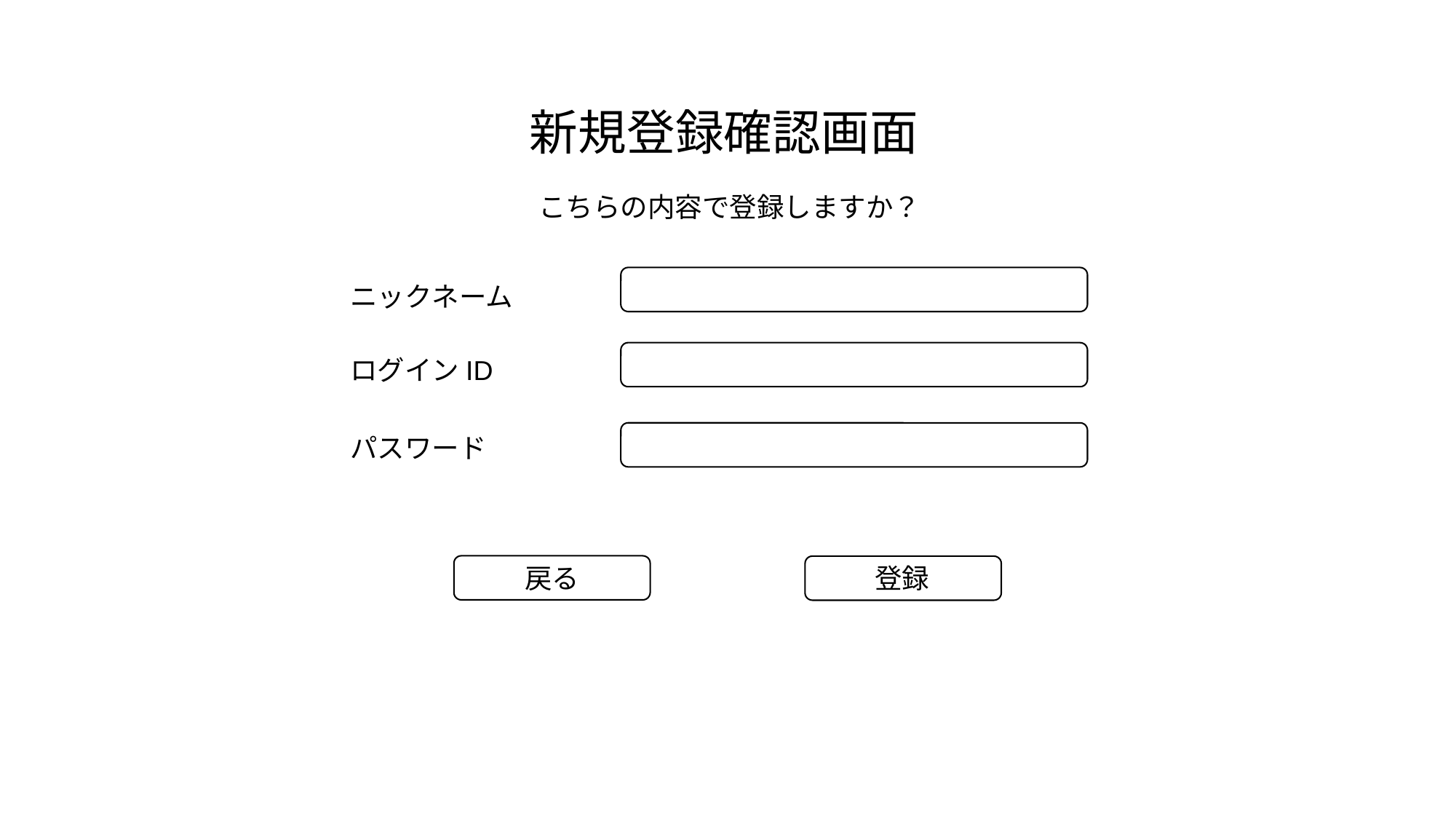

新規登録確認画面
こちらの内容で登録しますか？

ニックネーム

ログインID

パスワード
戻る
登録